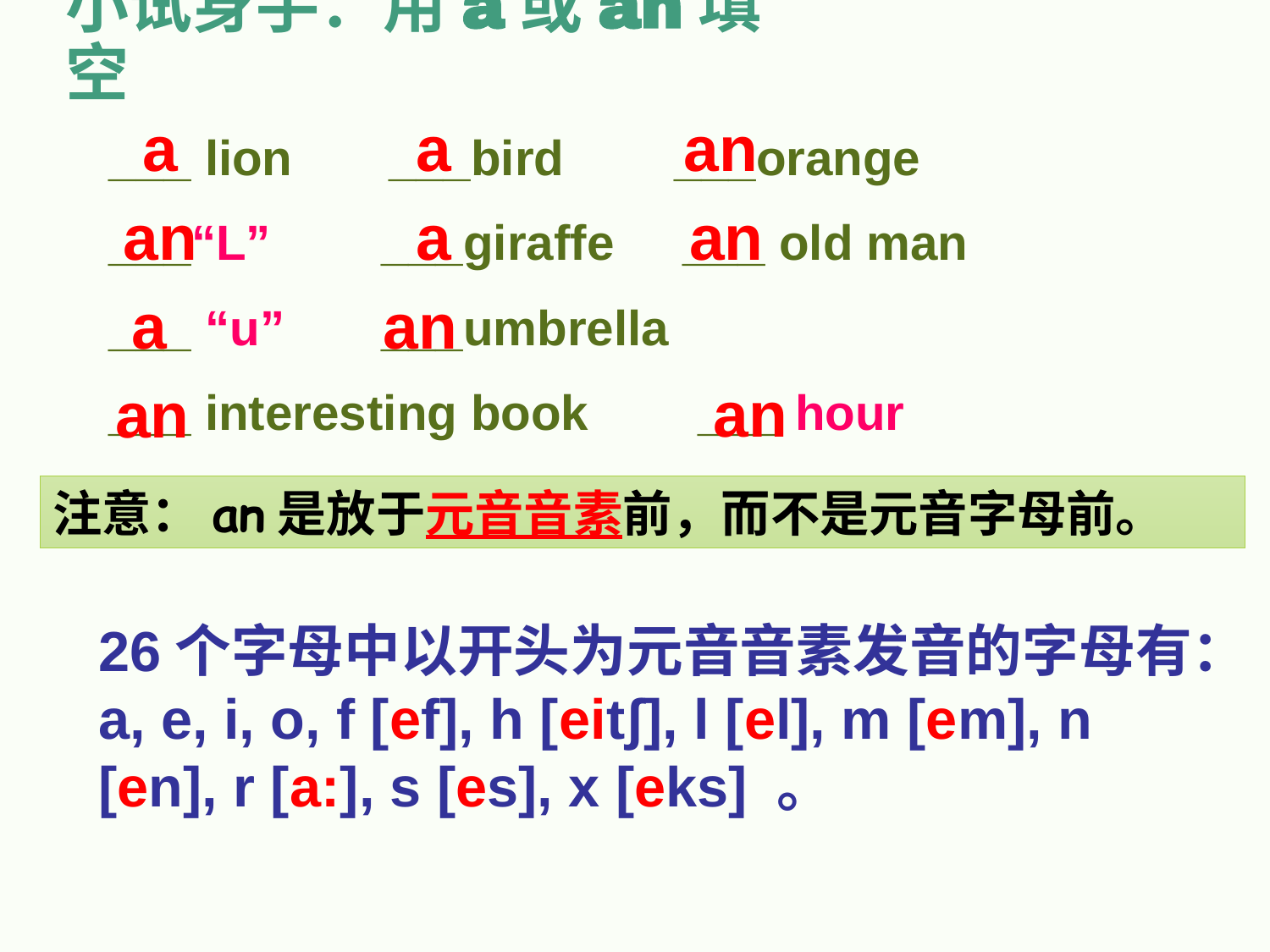

# 小试身手：用a或an填空
a
 an
a
___ lion       ___bird        ___orange
___“L”        ___giraffe     ___ old man
___ “u”       ___umbrella
___ interesting book        ___ hour
an
an
a
a
an
an
an
注意：an是放于元音音素前，而不是元音字母前。
26个字母中以开头为元音音素发音的字母有：a, e, i, o, f [ef], h [eitʃ], l [el], m [em], n [en], r [a:], s [es], x [eks] 。